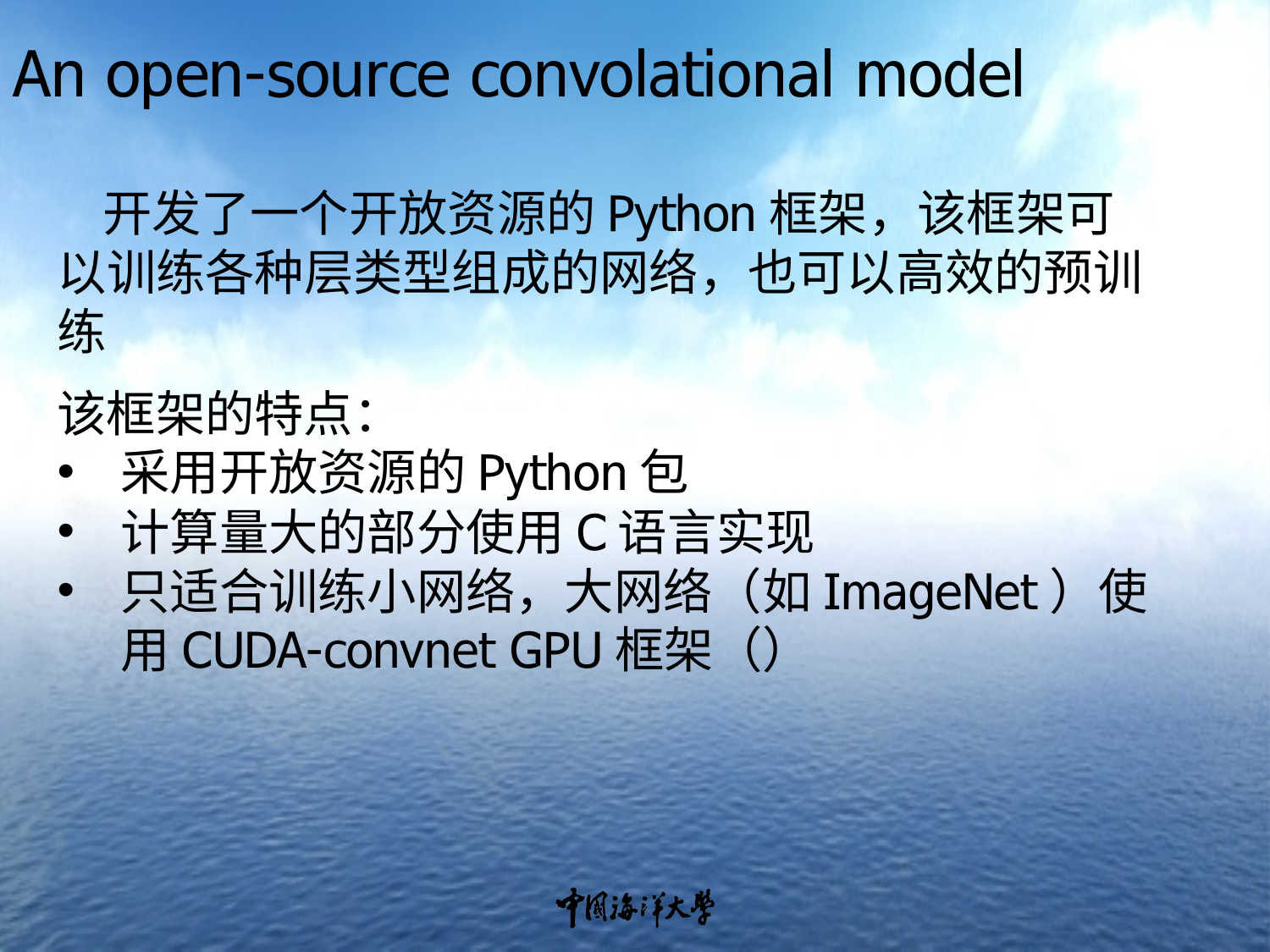

An open-source convolational model
   开发了一个开放资源的Python框架，该框架可以训练各种层类型组成的网络，也可以高效的预训练
该框架的特点：
采用开放资源的Python包
计算量大的部分使用C语言实现
只适合训练小网络，大网络（如ImageNet）使用CUDA-convnet GPU框架（）